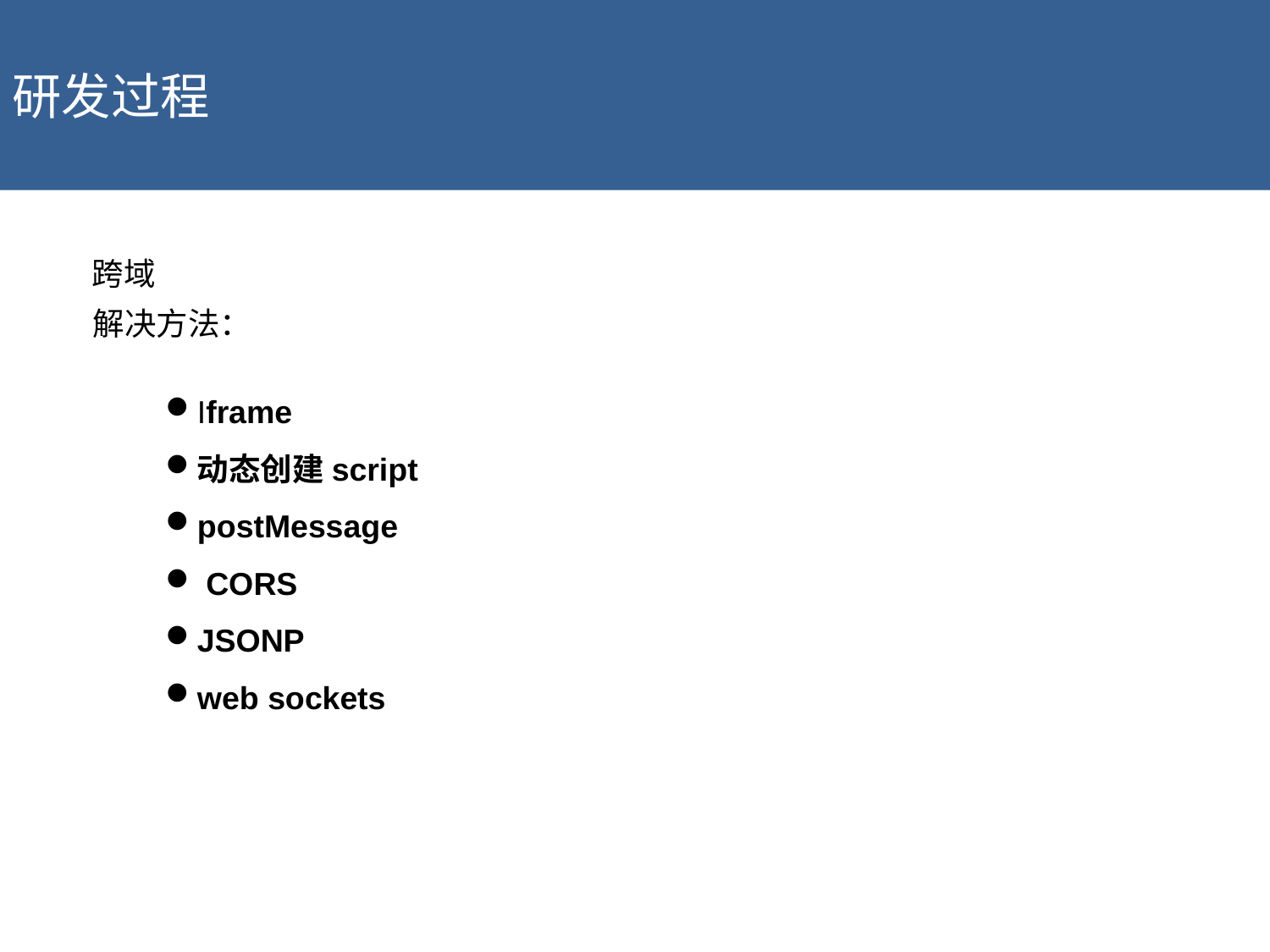

研发过程

跨域
点击添加文本
解决方法：

Iframe
动态创建script
postMessage
 CORS
JSONP
web sockets
点击添加文本
点击添加文本
点击添加文本